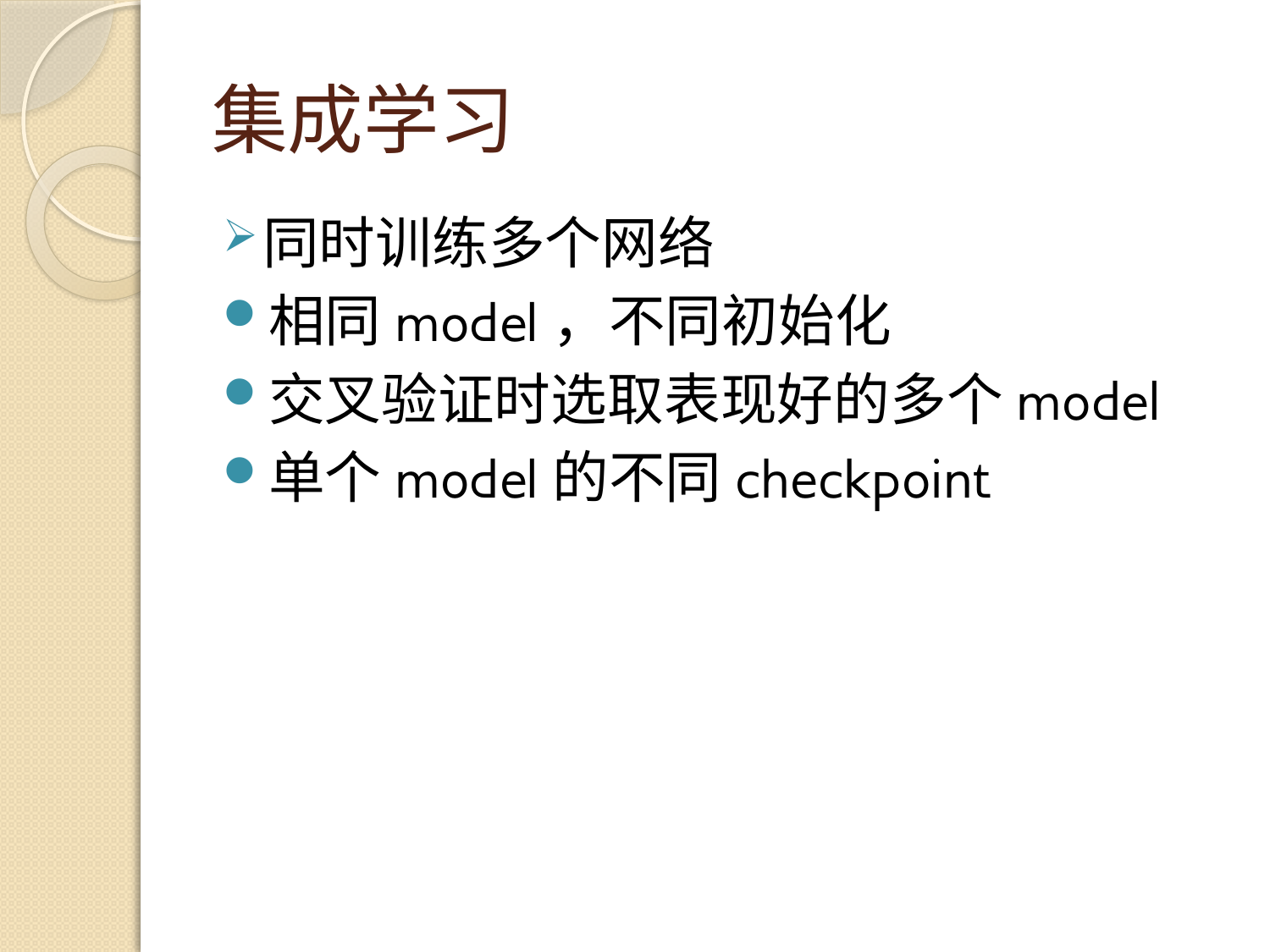

# 集成学习
同时训练多个网络
相同model，不同初始化
交叉验证时选取表现好的多个model
单个model的不同checkpoint